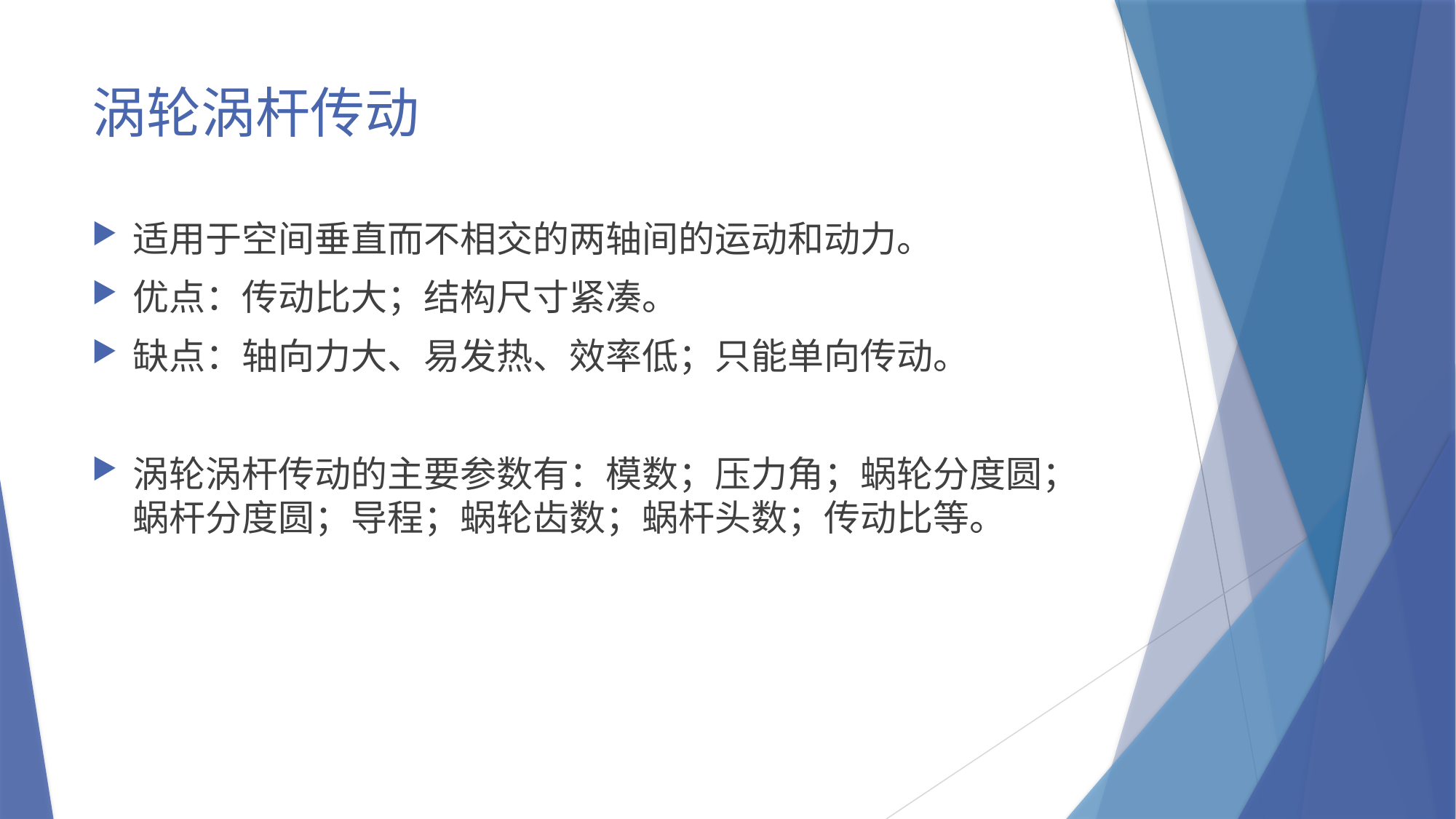

# 涡轮涡杆传动
适用于空间垂直而不相交的两轴间的运动和动力。
优点：传动比大；结构尺寸紧凑。
缺点：轴向力大、易发热、效率低；只能单向传动。

涡轮涡杆传动的主要参数有：模数；压力角；蜗轮分度圆；蜗杆分度圆；导程；蜗轮齿数；蜗杆头数；传动比等。